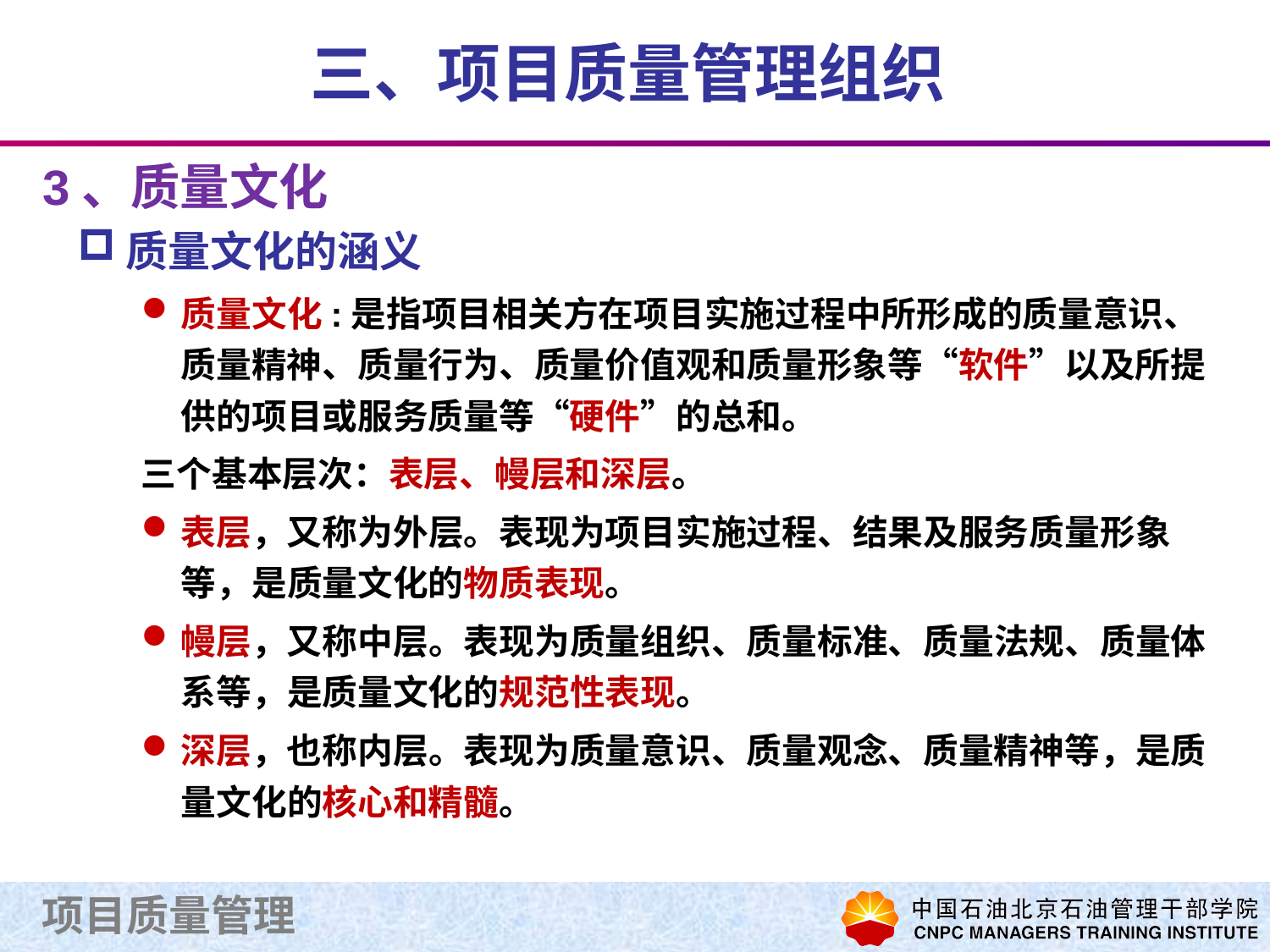

三、项目质量管理组织
3、质量文化
质量文化的涵义
质量文化:是指项目相关方在项目实施过程中所形成的质量意识、质量精神、质量行为、质量价值观和质量形象等“软件”以及所提供的项目或服务质量等“硬件”的总和。
三个基本层次：表层、幔层和深层。
表层，又称为外层。表现为项目实施过程、结果及服务质量形象等，是质量文化的物质表现。
幔层，又称中层。表现为质量组织、质量标准、质量法规、质量体系等，是质量文化的规范性表现。
深层，也称内层。表现为质量意识、质量观念、质量精神等，是质量文化的核心和精髓。